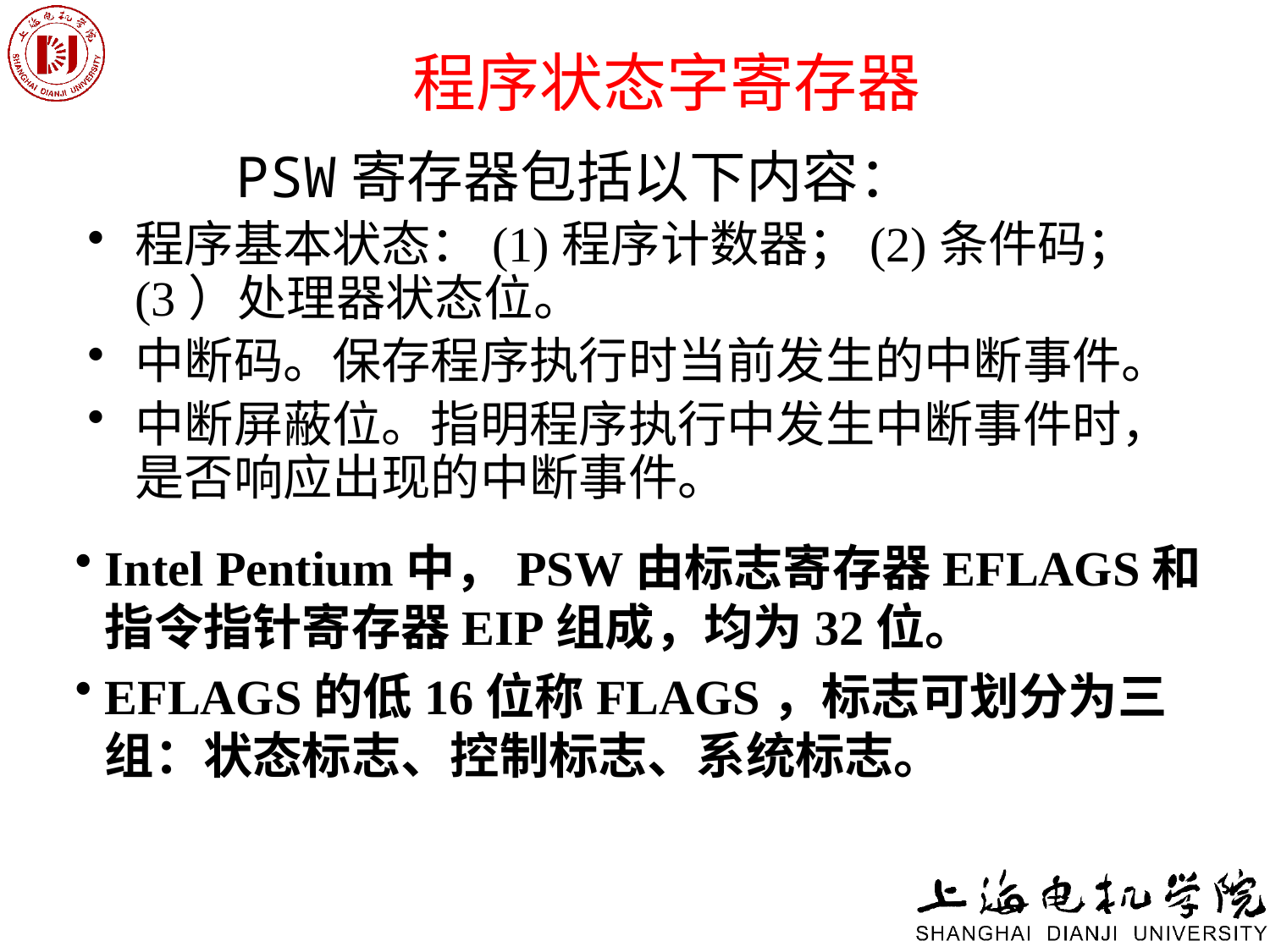

# 程序状态字寄存器
     PSW寄存器包括以下内容：
程序基本状态：(1)程序计数器；(2)条件码；(3）处理器状态位。
中断码。保存程序执行时当前发生的中断事件。
中断屏蔽位。指明程序执行中发生中断事件时，是否响应出现的中断事件。
Intel Pentium中，PSW由标志寄存器EFLAGS和指令指针寄存器EIP组成，均为32位。
EFLAGS的低16位称FLAGS，标志可划分为三组：状态标志、控制标志、系统标志。